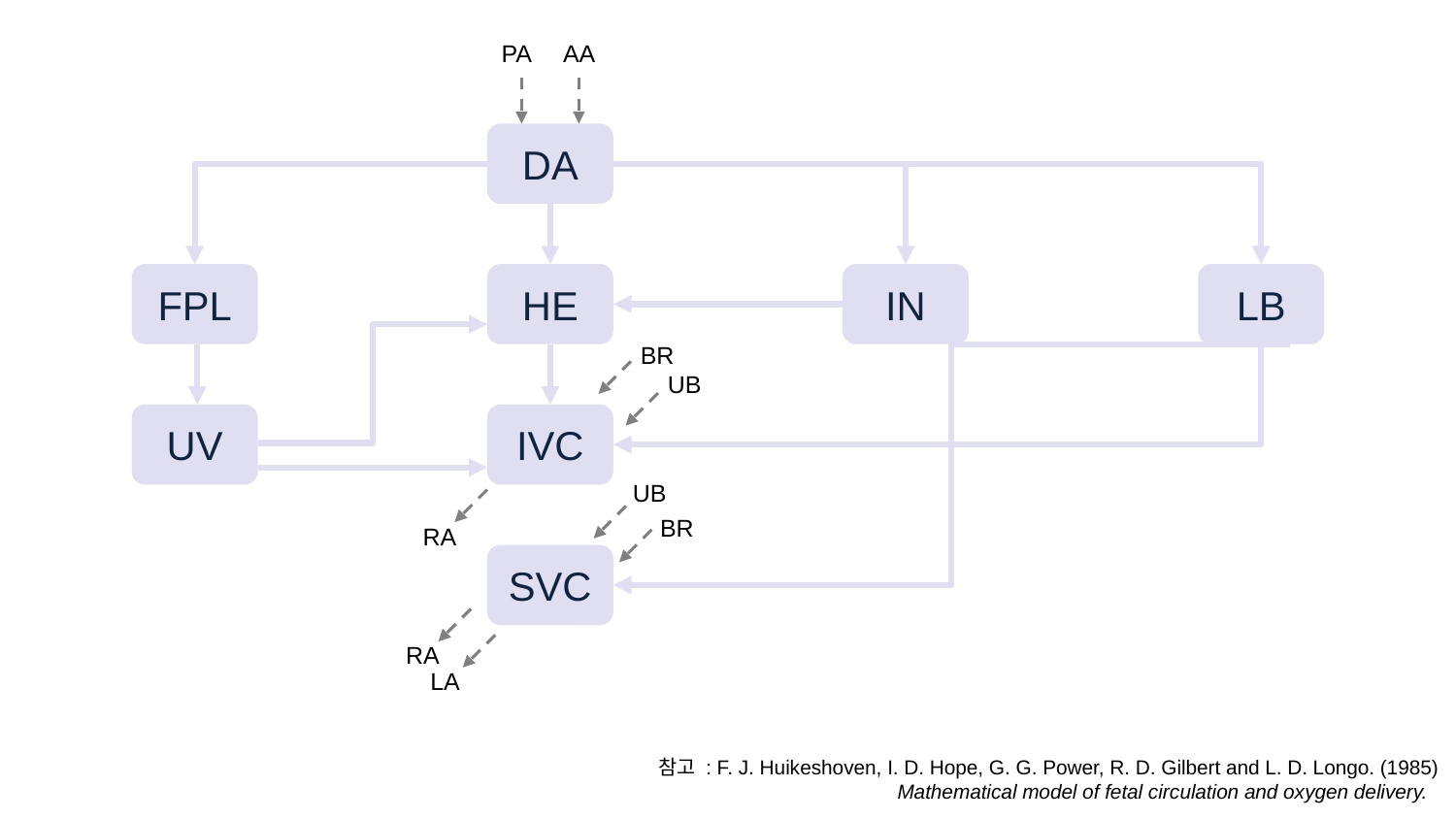

PA     AA
DA
FPL
HE
IN
LB
BR
UB
UV
IVC
UB
BR
RA
SVC
RA
LA
참고 : F. J. Huikeshoven, I. D. Hope, G. G. Power, R. D. Gilbert and L. D. Longo. (1985)
Mathematical model of fetal circulation and oxygen delivery.